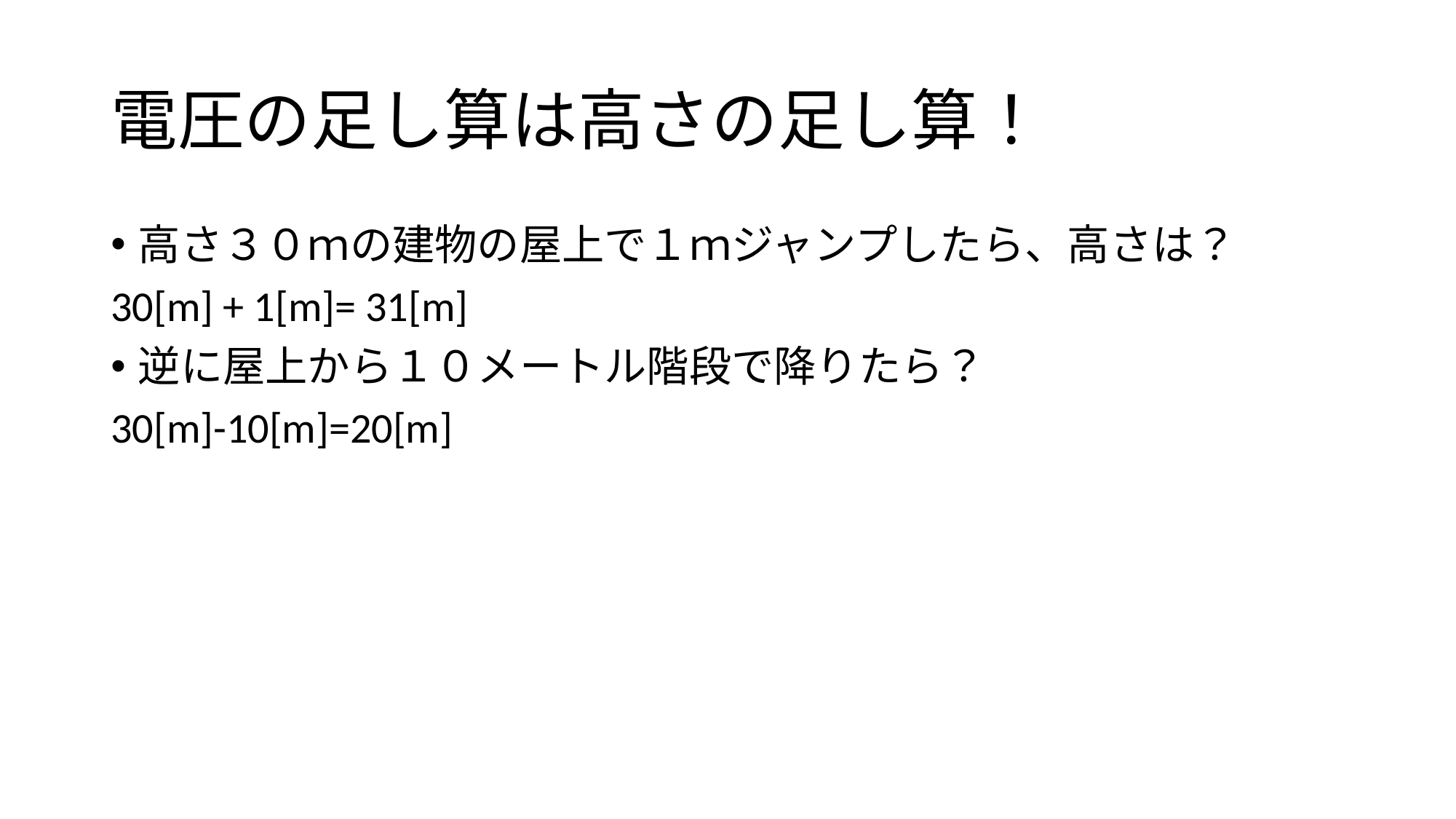

# 電圧の足し算は高さの足し算！
高さ３０ｍの建物の屋上で１ｍジャンプしたら、高さは？
30[m] + 1[m]= 31[m]
逆に屋上から１０メートル階段で降りたら？
30[m]-10[m]=20[m]